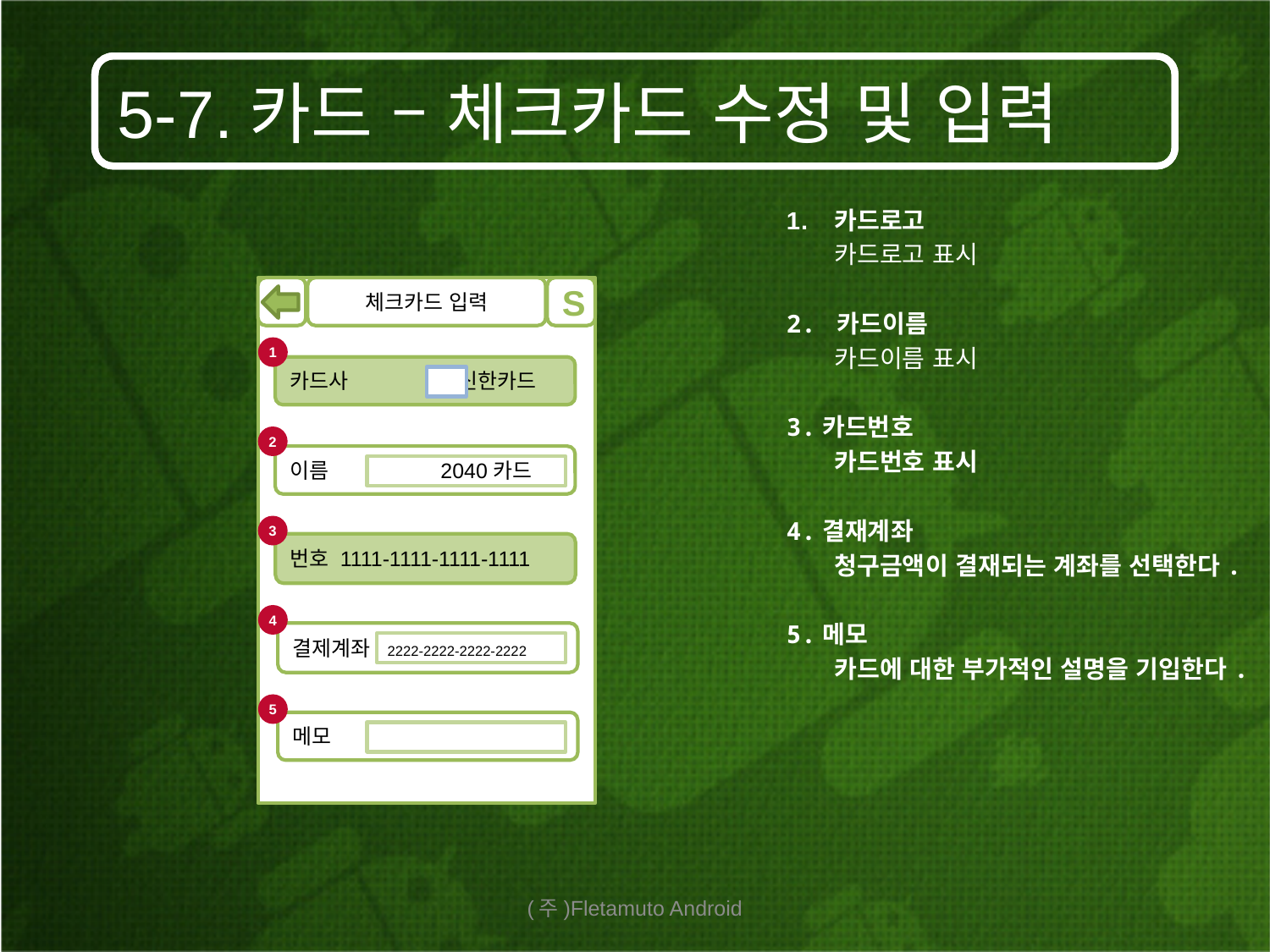

# 5-7.카드 – 체크카드 수정 및 입력
카드로고
	카드로고 표시

2. 카드이름
	카드이름 표시

3.카드번호
	카드번호 표시

4.결재계좌
	청구금액이 결재되는 계좌를 선택한다.

5.메모
	카드에 대한 부가적인 설명을 기입한다.

체크카드 입력
S
1
카드사	       신한카드

2
이름                  2040카드

3
번호 1111-1111-1111-1111
4
결제계좌  2222-2222-2222-2222

5
메모

(주)Fletamuto Android